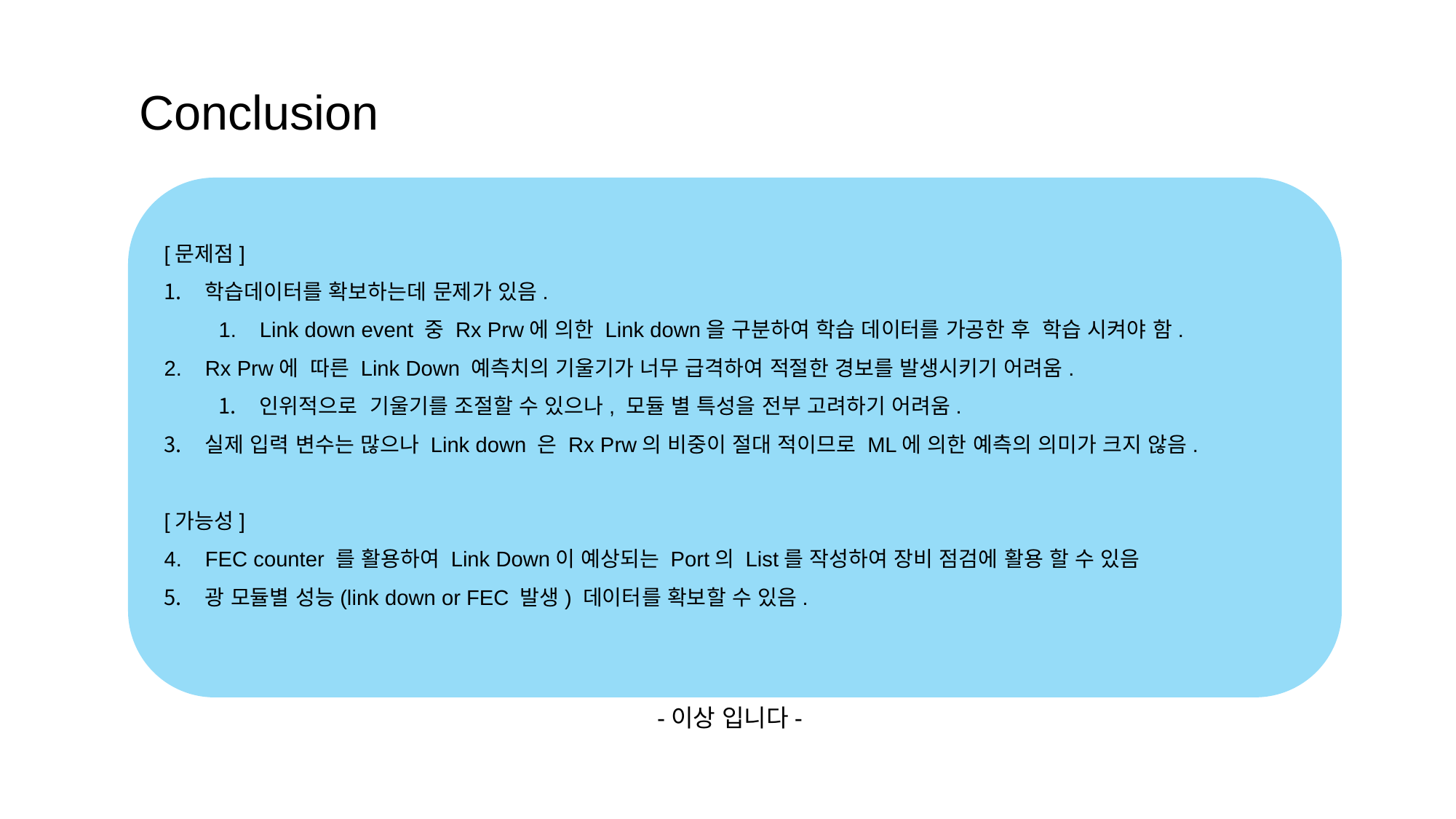

# Conclusion
[문제점]
학습데이터를 확보하는데 문제가 있음.
Link down event 중 Rx Prw에 의한 Link down을 구분하여 학습 데이터를 가공한 후  학습 시켜야 함.
Rx Prw에  따른 Link Down 예측치의 기울기가 너무 급격하여 적절한 경보를 발생시키기 어려움.
인위적으로  기울기를 조절할 수 있으나, 모듈 별 특성을 전부 고려하기 어려움.
실제 입력 변수는 많으나 Link down 은 Rx Prw의 비중이 절대 적이므로 ML에 의한 예측의 의미가 크지 않음.

[가능성]
FEC counter 를 활용하여 Link Down이 예상되는 Port의 List를 작성하여 장비 점검에 활용 할 수 있음
광 모듈별 성능(link down or FEC 발생) 데이터를 확보할 수 있음.

-이상 입니다-